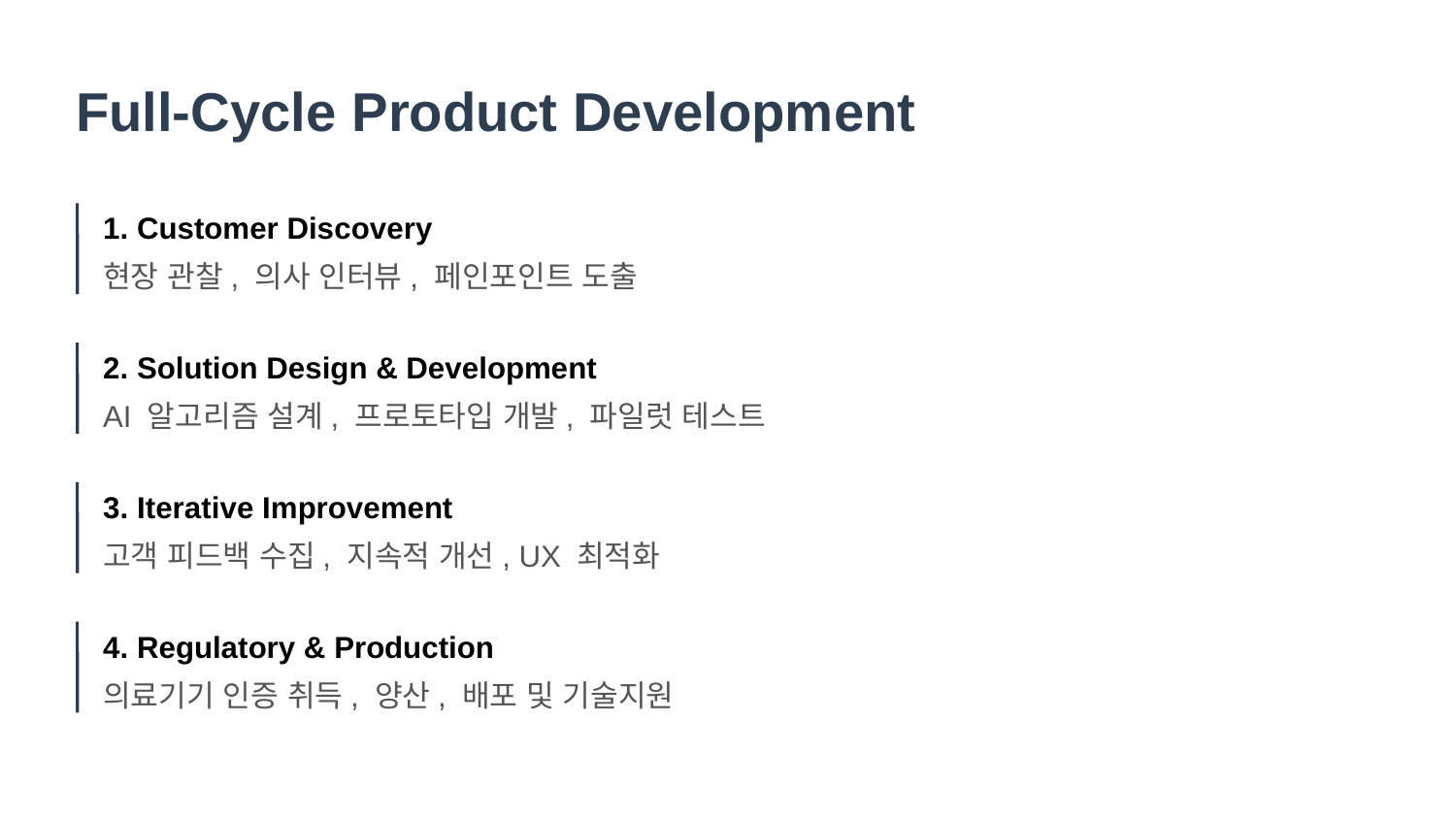

Full-Cycle Product Development

1. Customer Discovery
현장 관찰, 의사 인터뷰, 페인포인트 도출

2. Solution Design & Development
AI 알고리즘 설계, 프로토타입 개발, 파일럿 테스트

3. Iterative Improvement
고객 피드백 수집, 지속적 개선, UX 최적화

4. Regulatory & Production
의료기기 인증 취득, 양산, 배포 및 기술지원